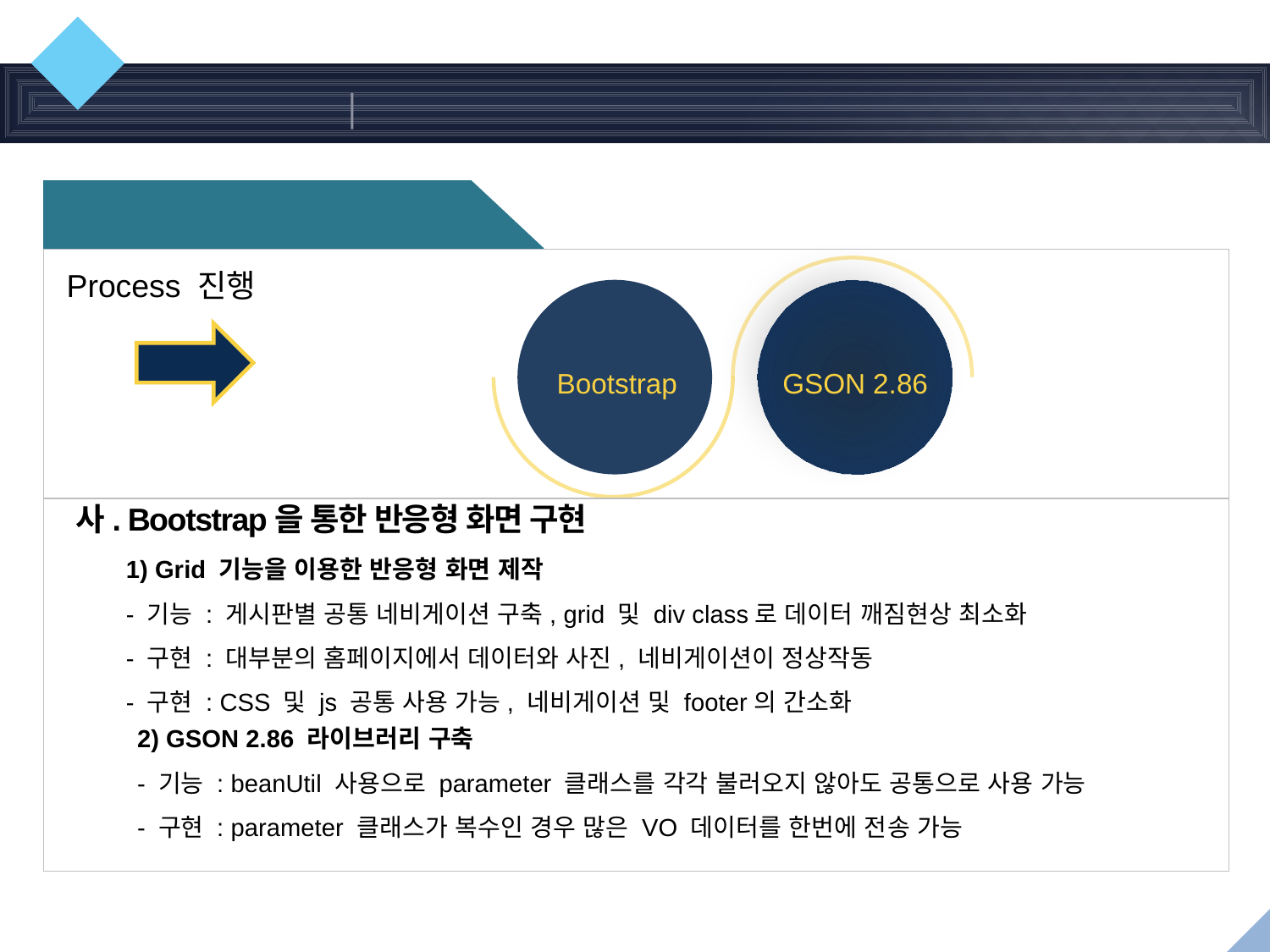

05
주요기능
Web Application

4. 기타 기능

1
Bootstrap

2
GSON 2.86
Process 진행

사. Bootstrap을 통한 반응형 화면 구현
1) Grid 기능을 이용한 반응형 화면 제작
- 기능 : 게시판별 공통 네비게이션 구축, grid 및 div class로 데이터 깨짐현상 최소화
- 구현 : 대부분의 홈페이지에서 데이터와 사진, 네비게이션이 정상작동
- 구현 : CSS 및 js 공통 사용 가능, 네비게이션 및 footer의 간소화
2) GSON 2.86 라이브러리 구축
- 기능 : beanUtil 사용으로 parameter 클래스를 각각 불러오지 않아도 공통으로 사용 가능
- 구현 : parameter 클래스가 복수인 경우 많은 VO 데이터를 한번에 전송 가능